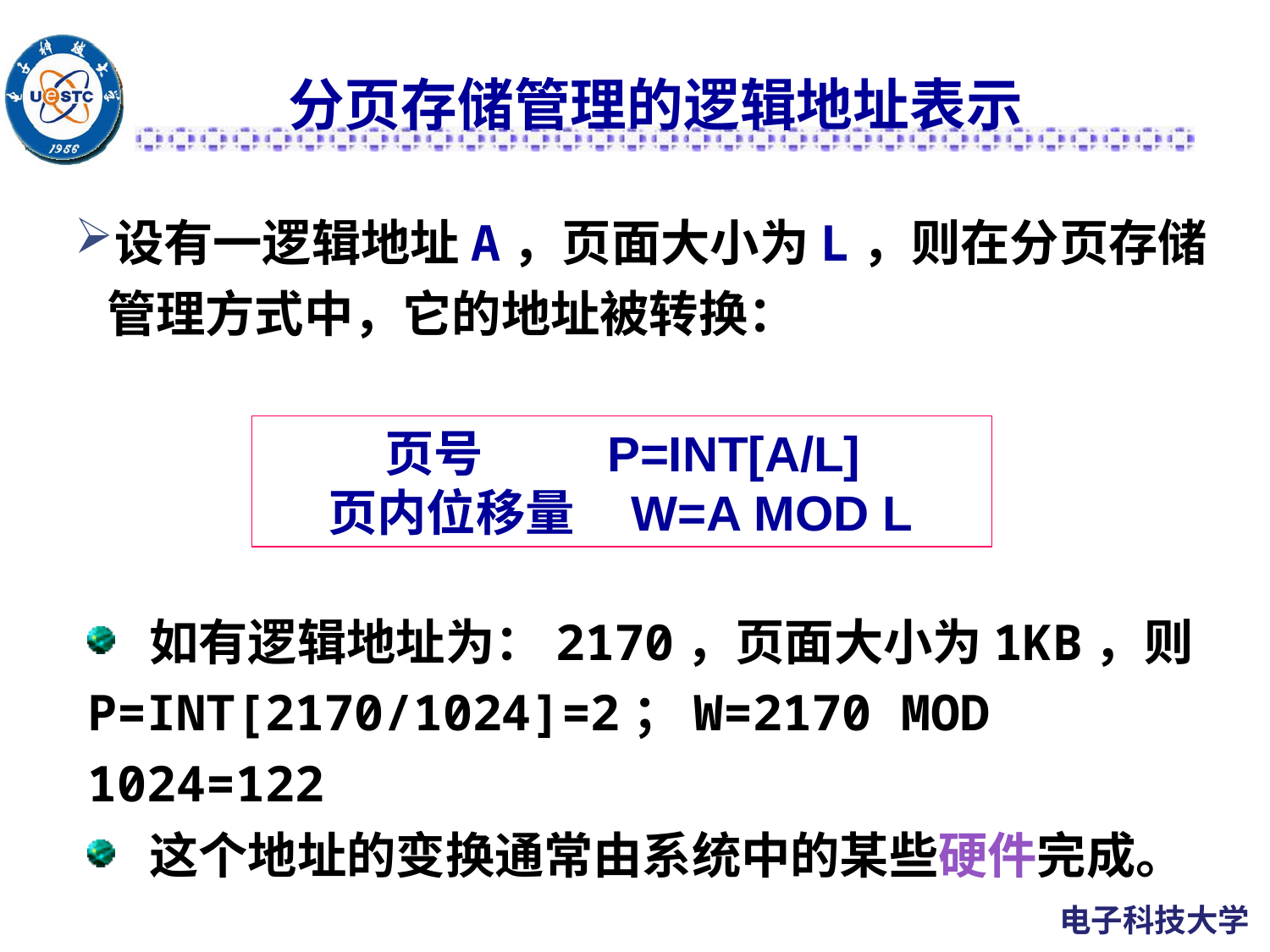

分页存储管理的逻辑地址表示
设有一逻辑地址A，页面大小为L，则在分页存储管理方式中，它的地址被转换：
    页号          P=INT[A/L]
页内位移量    W=A MOD L
  如有逻辑地址为：2170，页面大小为1KB，则P=INT[2170/1024]=2；W=2170 MOD 1024=122
  这个地址的变换通常由系统中的某些硬件完成。